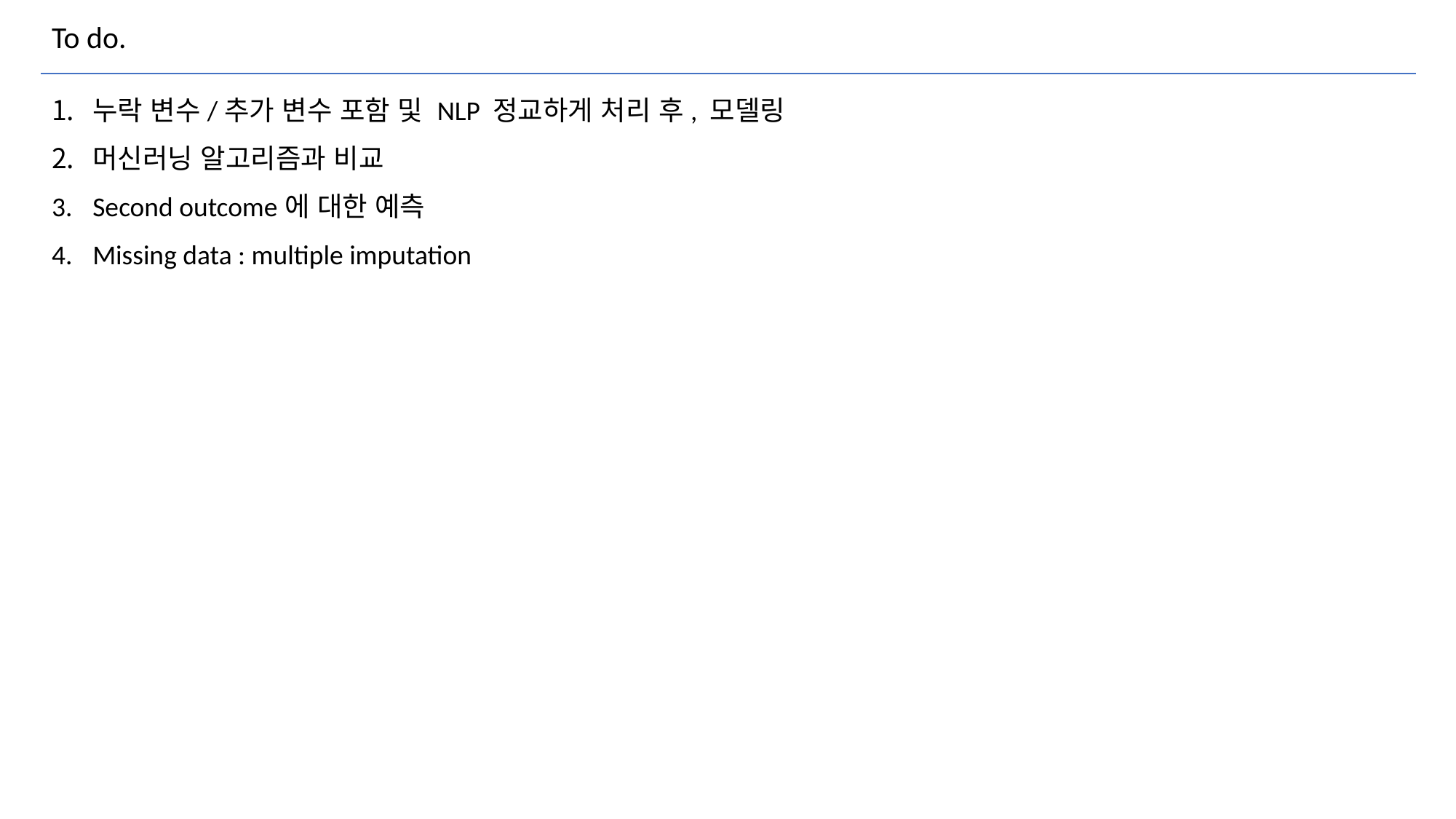

# To do.
누락 변수/추가 변수 포함 및 NLP 정교하게 처리 후, 모델링
머신러닝 알고리즘과 비교
Second outcome에 대한 예측
Missing data : multiple imputation